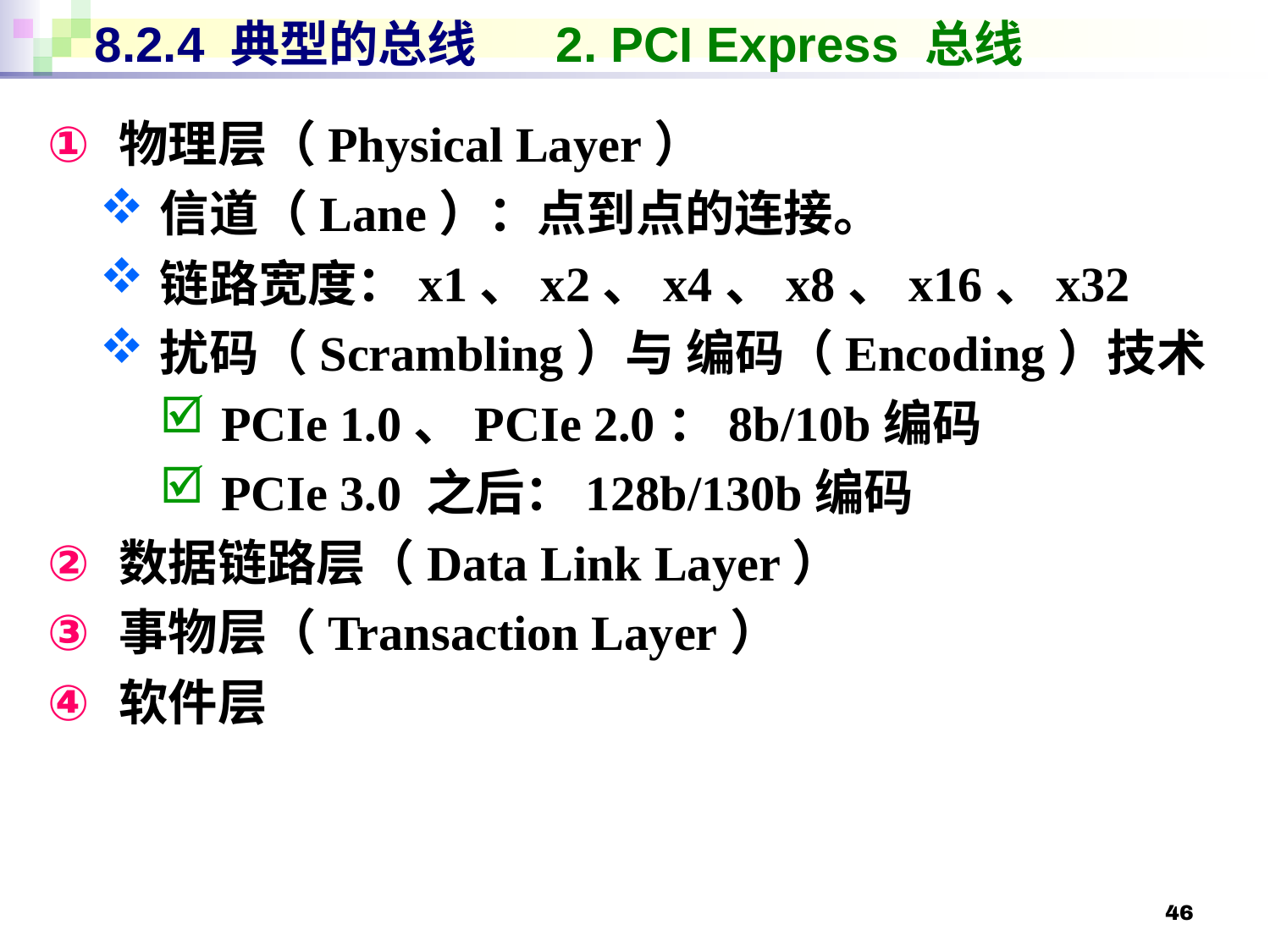

# 8.2.4 典型的总线      2. PCI Express 总线
物理层（Physical Layer）
信道（Lane）：点到点的连接。
链路宽度：x1、x2、x4、x8、x16、x32
扰码（Scrambling）与 编码（Encoding）技术
PCIe 1.0、PCIe 2.0：8b/10b编码
PCIe 3.0 之后：128b/130b编码
数据链路层（Data Link Layer）
事物层（Transaction Layer）
软件层
46